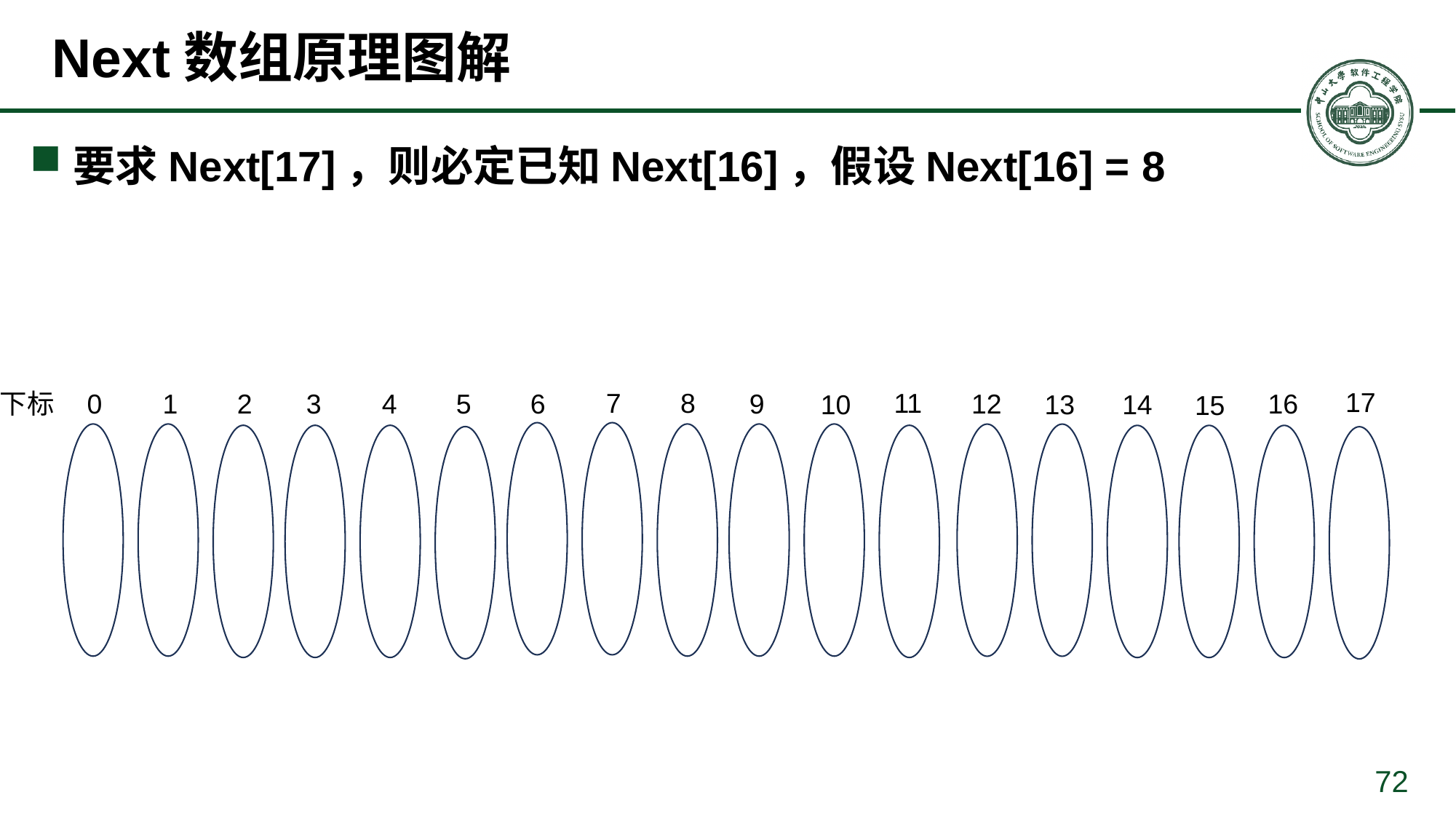

# Next数组原理图解
要求Next[17]，则必定已知Next[16]，假设Next[16] = 8

17
8
11
7
6
9
2
5
下标
1
4
12
16
0
3
10
13
14
15

72